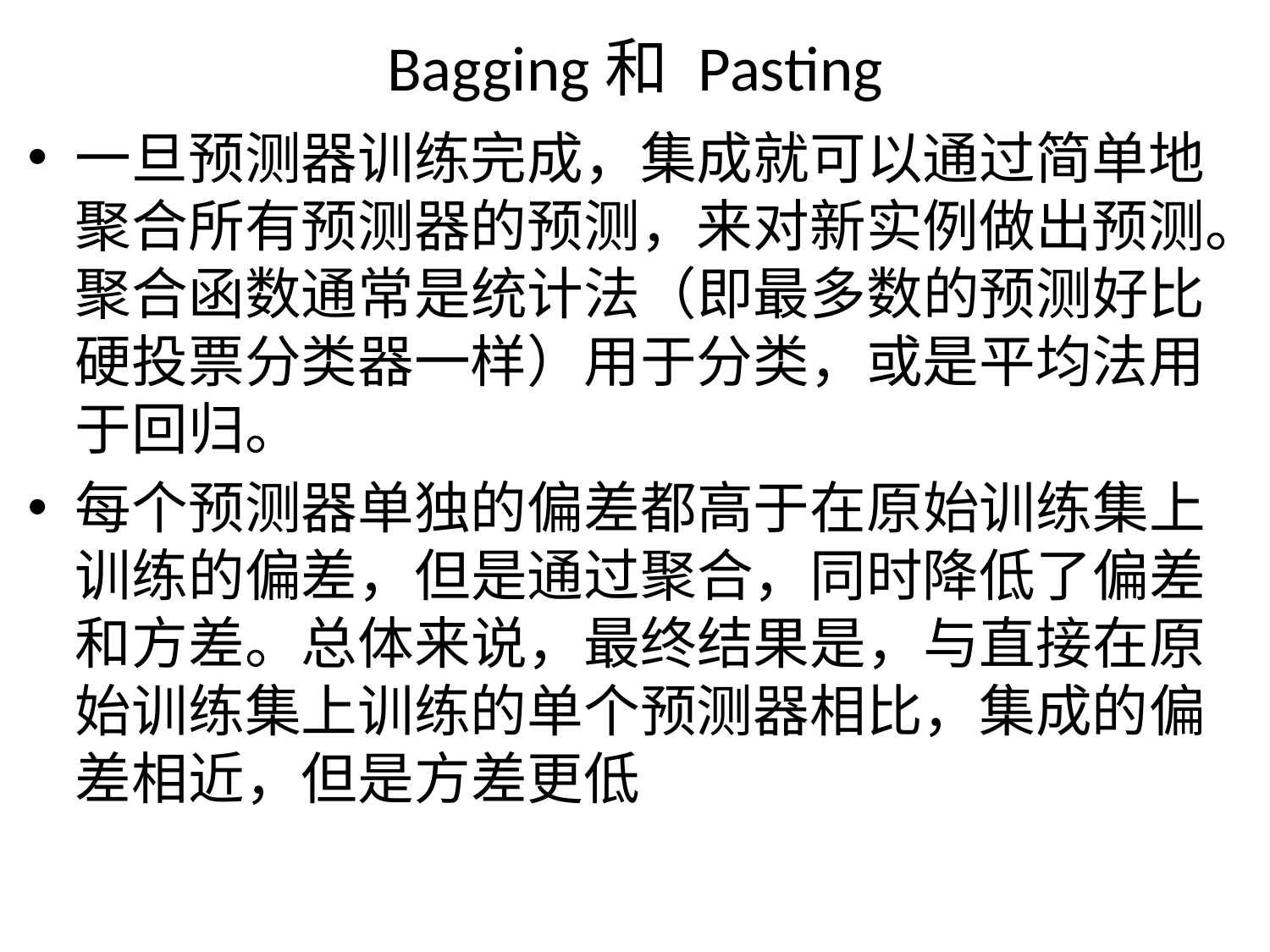

# Bagging和 Pasting
一旦预测器训练完成，集成就可以通过简单地聚合所有预测器的预测，来对新实例做出预测。聚合函数通常是统计法（即最多数的预测好比硬投票分类器一样）用于分类，或是平均法用于回归。
每个预测器单独的偏差都高于在原始训练集上训练的偏差，但是通过聚合，同时降低了偏差和方差。总体来说，最终结果是，与直接在原始训练集上训练的单个预测器相比，集成的偏差相近，但是方差更低